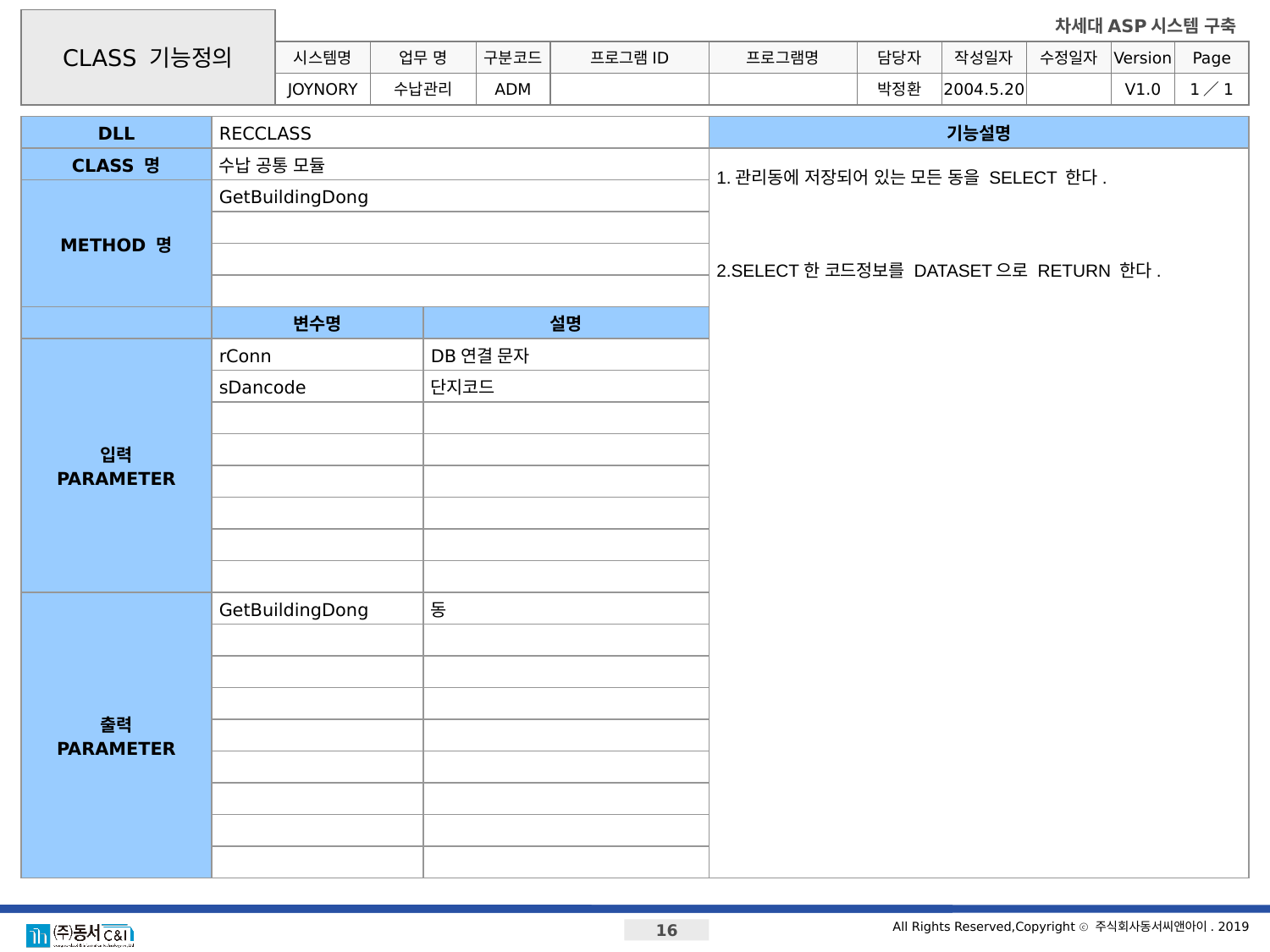

CLASS 기능정의
DLL
RECCLASS
기능설명
CLASS 명
수납 공통 모듈
1.관리동에 저장되어 있는 모든 동을 SELECT 한다.

2.SELECT한 코드정보를 DATASET으로 RETURN 한다.

METHOD 명
GetBuildingDong

변수명
설명
입력
PARAMETER
rConn
DB연결 문자
sDancode
단지코드

출력
PARAMETER
GetBuildingDong
동